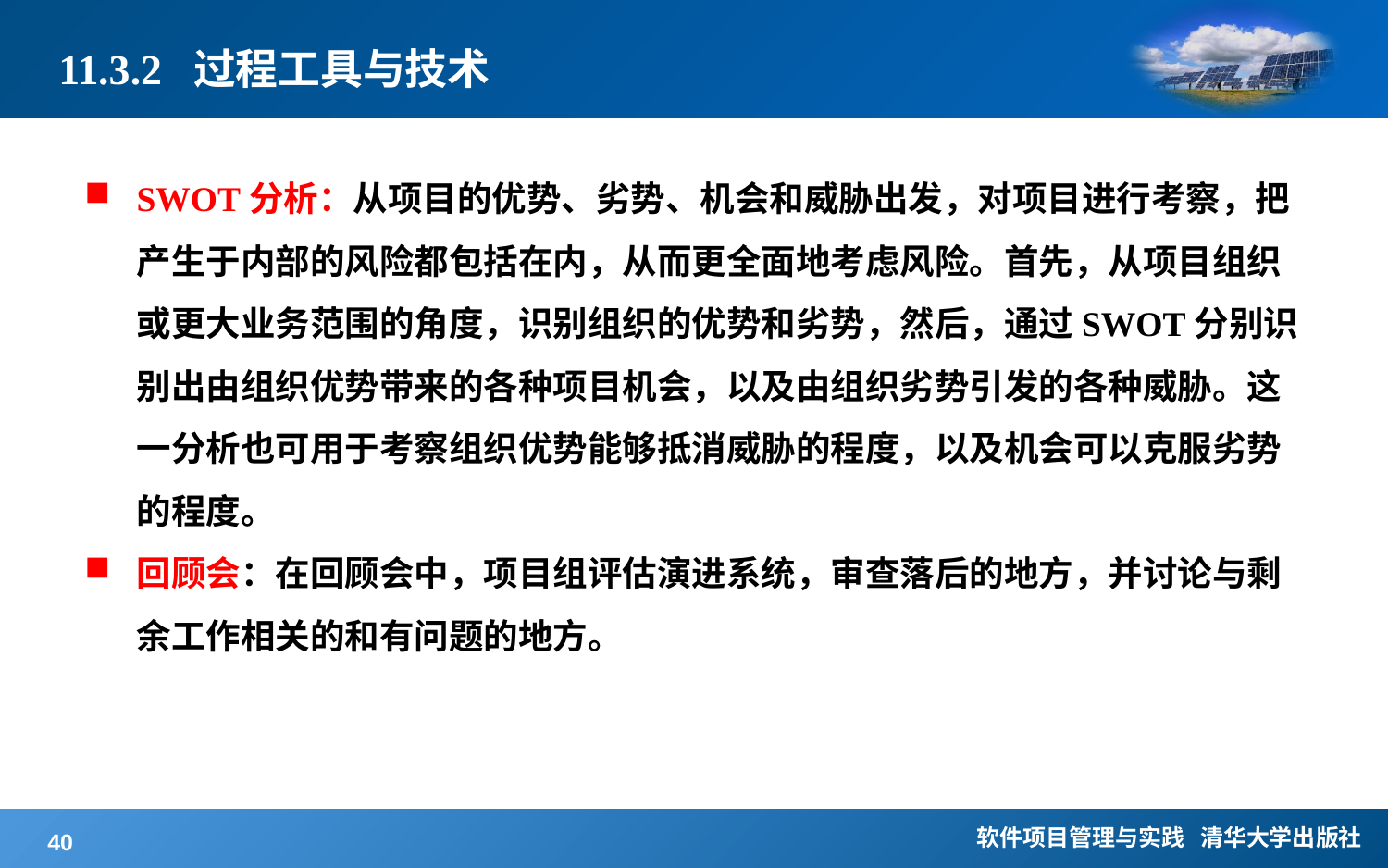

# 11.3.2  过程工具与技术
SWOT分析：从项目的优势、劣势、机会和威胁出发，对项目进行考察，把产生于内部的风险都包括在内，从而更全面地考虑风险。首先，从项目组织或更大业务范围的角度，识别组织的优势和劣势，然后，通过SWOT分别识别出由组织优势带来的各种项目机会，以及由组织劣势引发的各种威胁。这一分析也可用于考察组织优势能够抵消威胁的程度，以及机会可以克服劣势的程度。
回顾会：在回顾会中，项目组评估演进系统，审查落后的地方，并讨论与剩余工作相关的和有问题的地方。